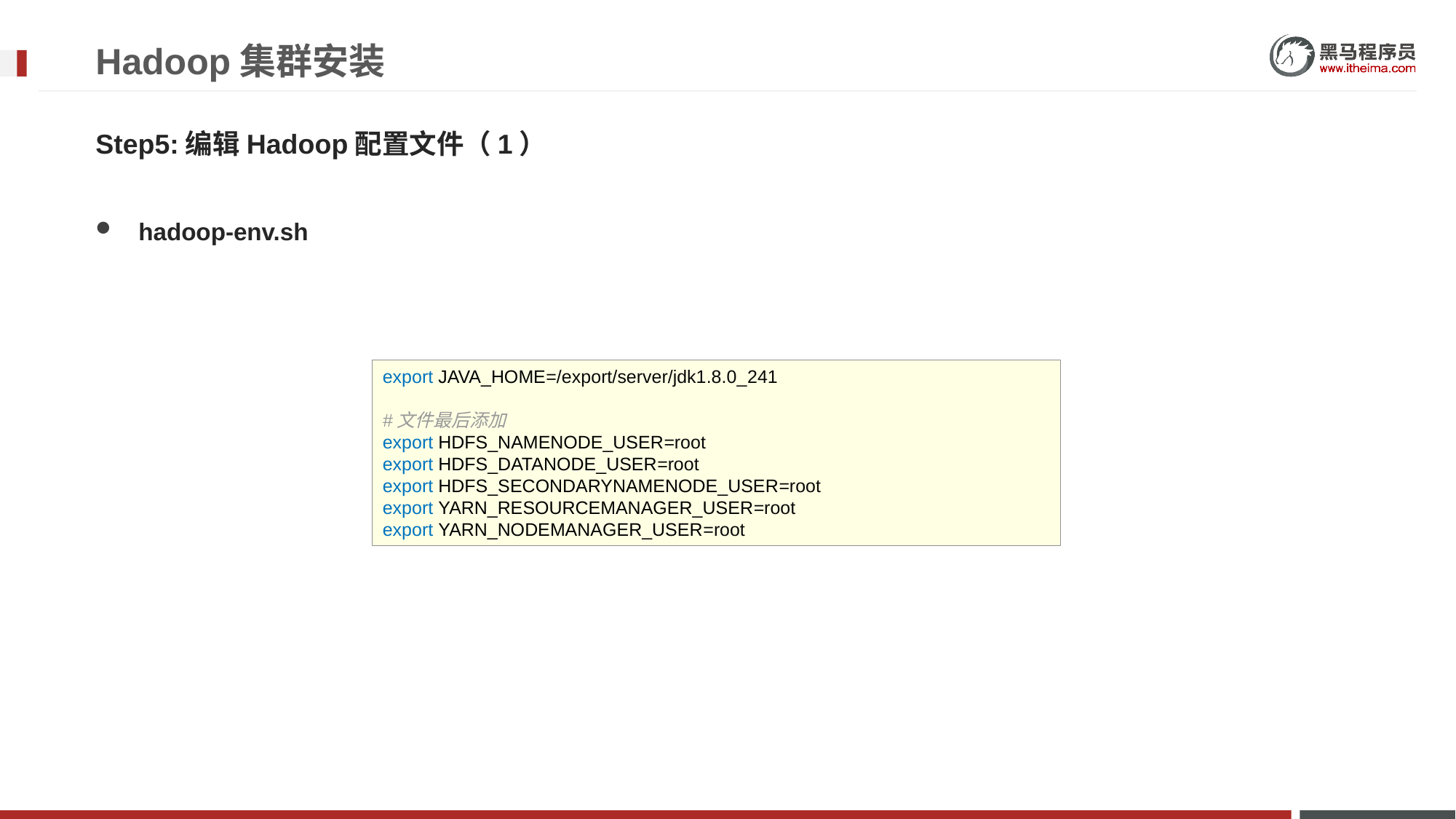

# Hadoop集群安装
Step5:编辑Hadoop配置文件（1）
hadoop-env.sh
export JAVA_HOME=/export/server/jdk1.8.0_241
#文件最后添加
export HDFS_NAMENODE_USER=root
export HDFS_DATANODE_USER=root
export HDFS_SECONDARYNAMENODE_USER=root
export YARN_RESOURCEMANAGER_USER=root
export YARN_NODEMANAGER_USER=root